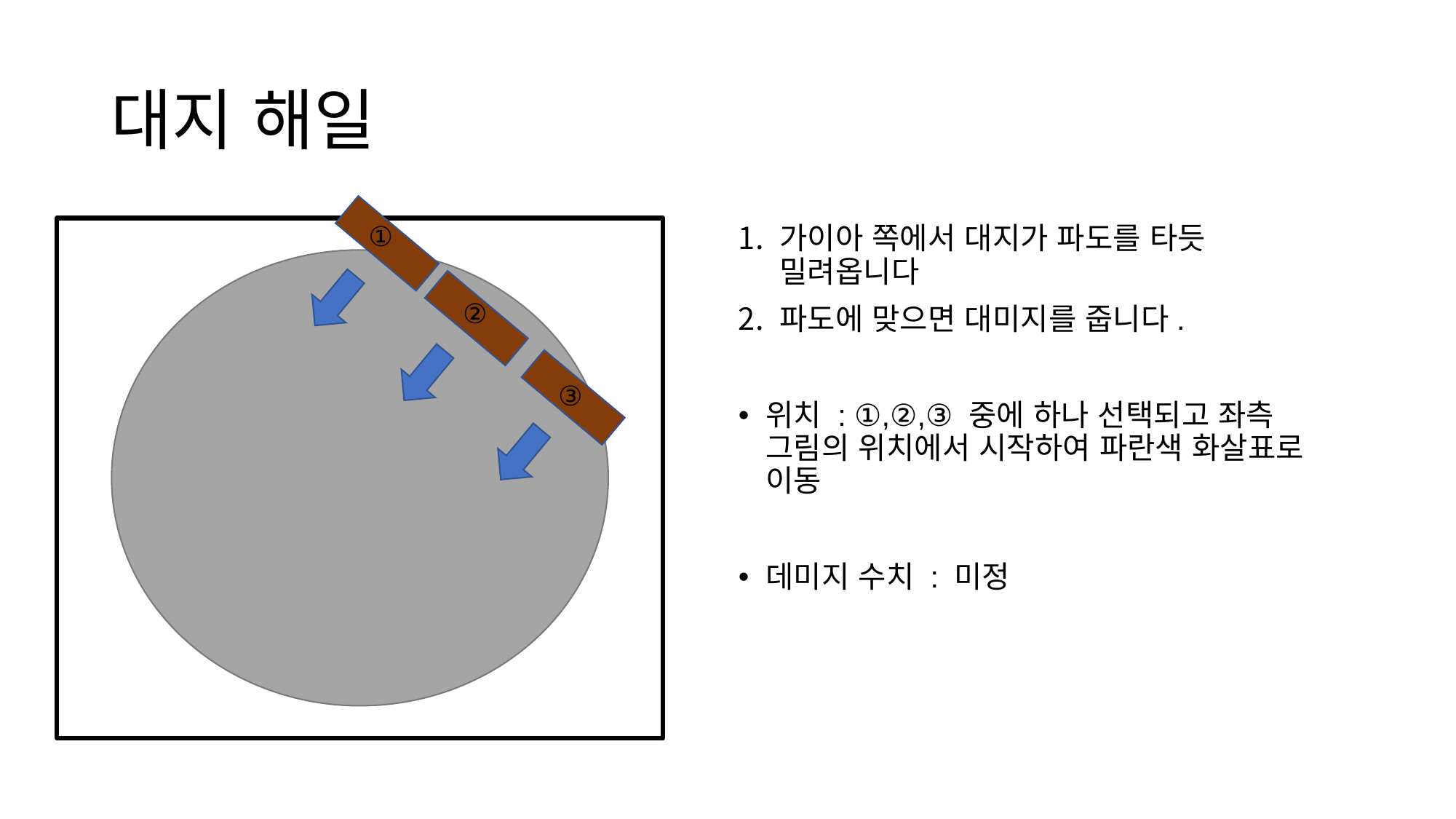

# 대지 해일
①

가이아 쪽에서 대지가 파도를 타듯 밀려옵니다
파도에 맞으면 대미지를 줍니다.

위치 : ①,②,③ 중에 하나 선택되고 좌측 그림의 위치에서 시작하여 파란색 화살표로 이동

데미지 수치 : 미정

②

③